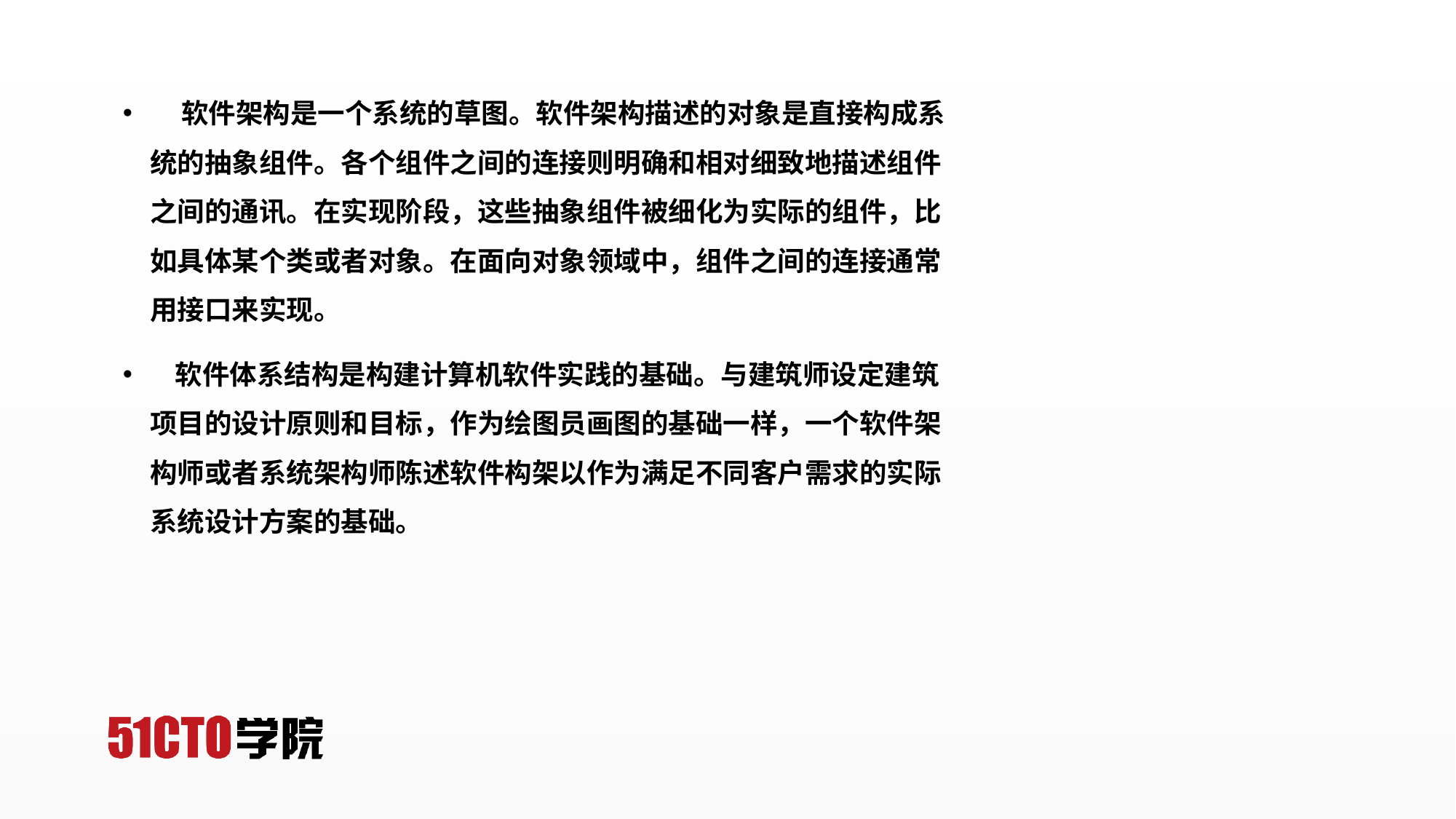

软件架构是一个系统的草图。软件架构描述的对象是直接构成系统的抽象组件。各个组件之间的连接则明确和相对细致地描述组件之间的通讯。在实现阶段，这些抽象组件被细化为实际的组件，比如具体某个类或者对象。在面向对象领域中，组件之间的连接通常用接口来实现。
   软件体系结构是构建计算机软件实践的基础。与建筑师设定建筑项目的设计原则和目标，作为绘图员画图的基础一样，一个软件架构师或者系统架构师陈述软件构架以作为满足不同客户需求的实际系统设计方案的基础。